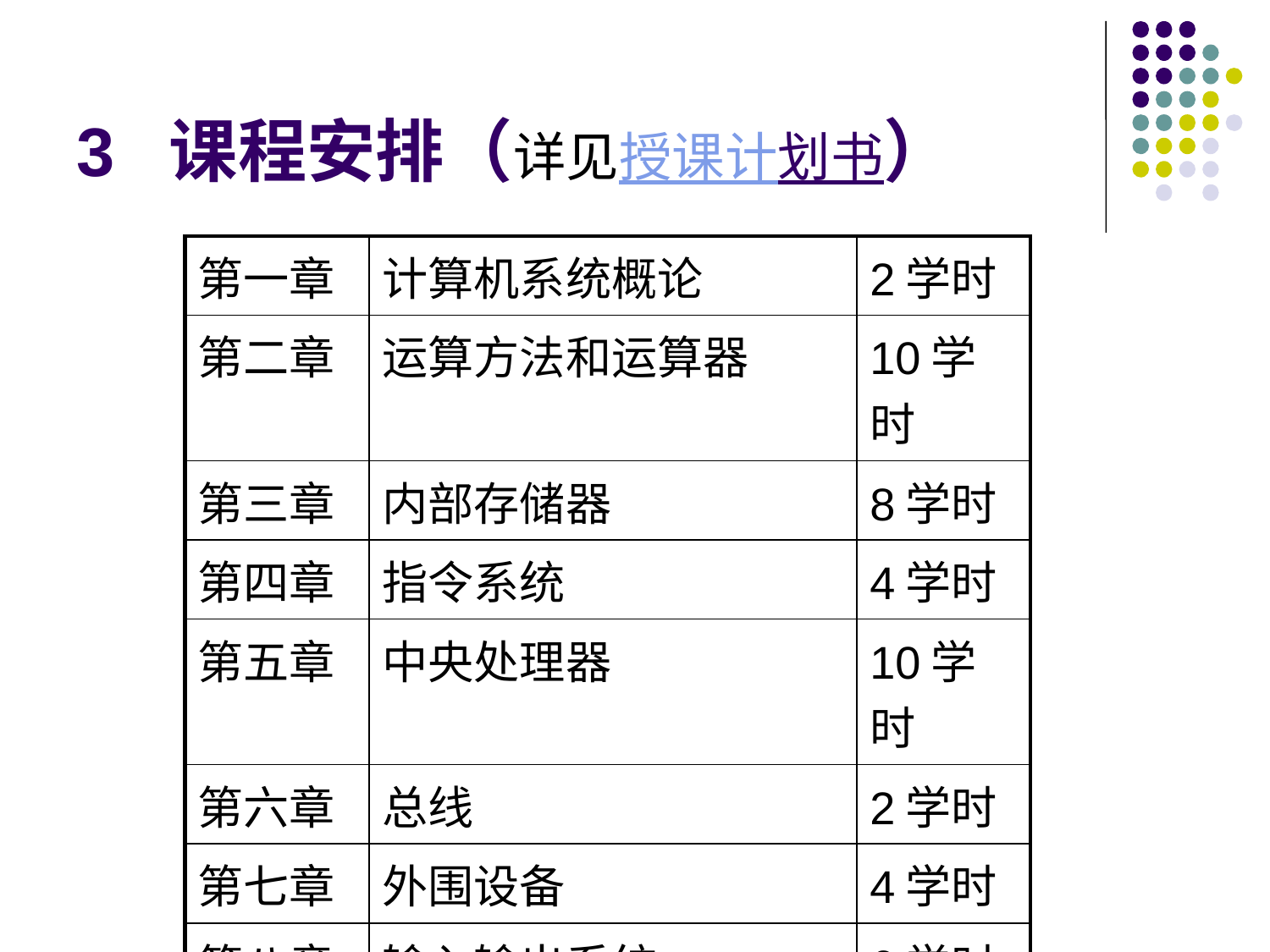

# 3  课程安排（详见授课计划书）
| 第一章 | 计算机系统概论 | 2学时 |
| --- | --- | --- |
| 第二章 | 运算方法和运算器 | 10学时 |
| 第三章 | 内部存储器 | 8学时 |
| 第四章 | 指令系统 | 4学时 |
| 第五章 | 中央处理器 | 10学时 |
| 第六章 | 总线 | 2学时 |
| 第七章 | 外围设备 | 4学时 |
| 第八章 | 输入输出系统 | 6学时 |

4